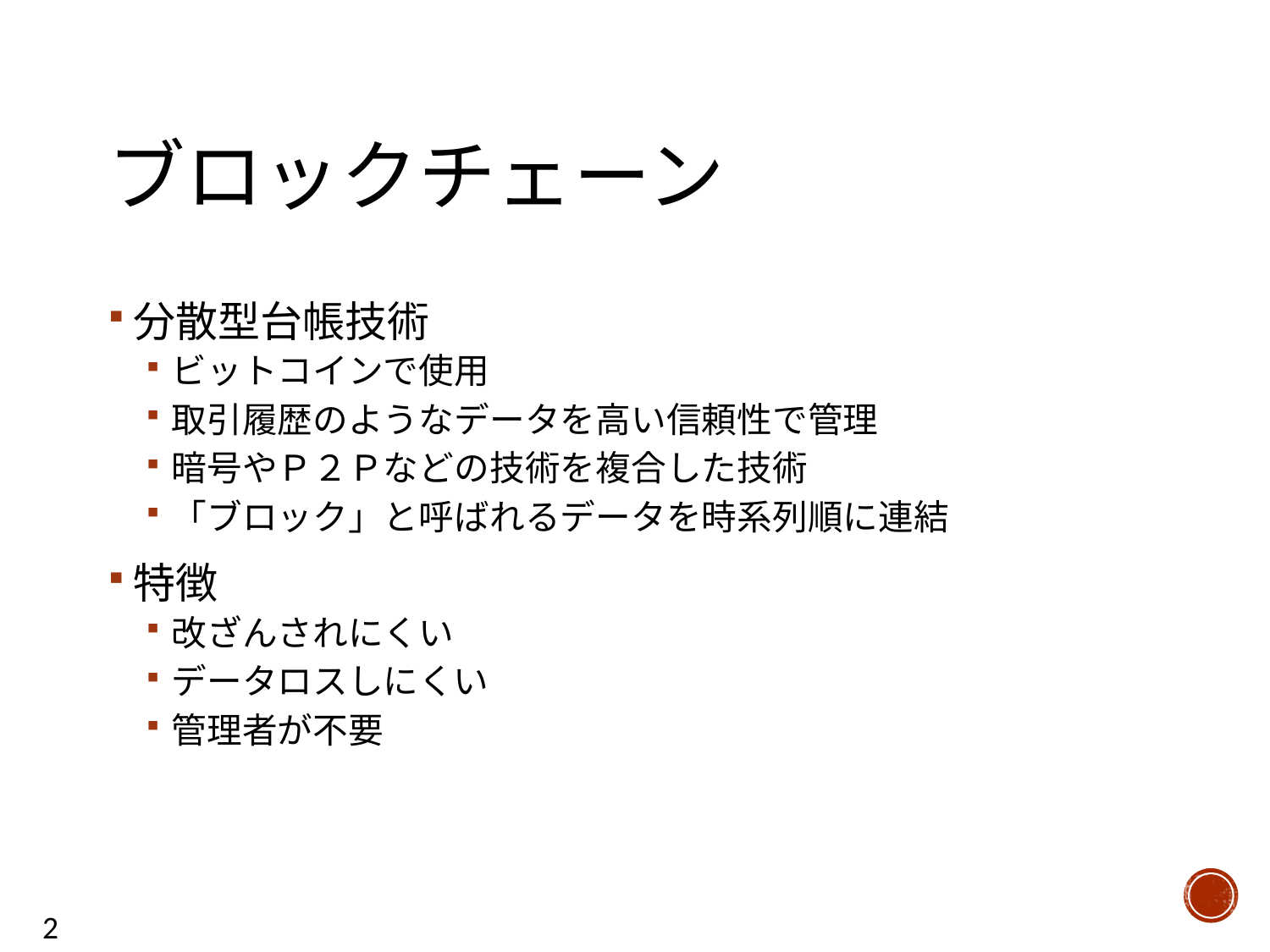

# ブロックチェーン
分散型台帳技術
ビットコインで使用
取引履歴のようなデータを高い信頼性で管理
暗号やＰ２Ｐなどの技術を複合した技術
「ブロック」と呼ばれるデータを時系列順に連結
特徴
改ざんされにくい
データロスしにくい
管理者が不要
2